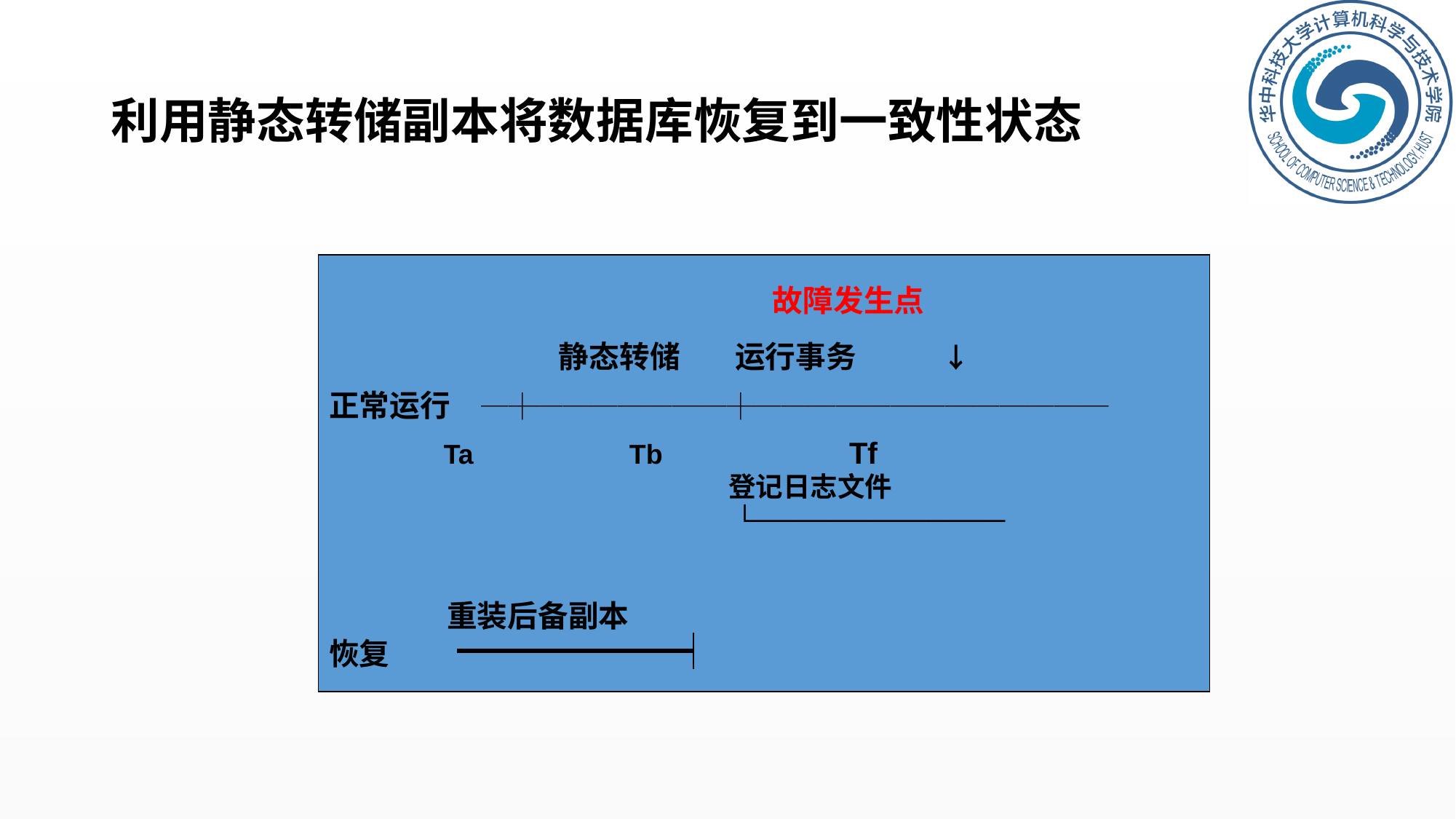

# 利用静态转储副本将数据库恢复到一致性状态

                                                     			 故障发生点
                           静态转储          运行事务              ↓
正常运行     ─┼───────┼─────────────
               Ta        　　　Tb                       Tf
                登记日志文件
                            └─────────────

                  重装后备副本
恢复           ━━━━━━┥